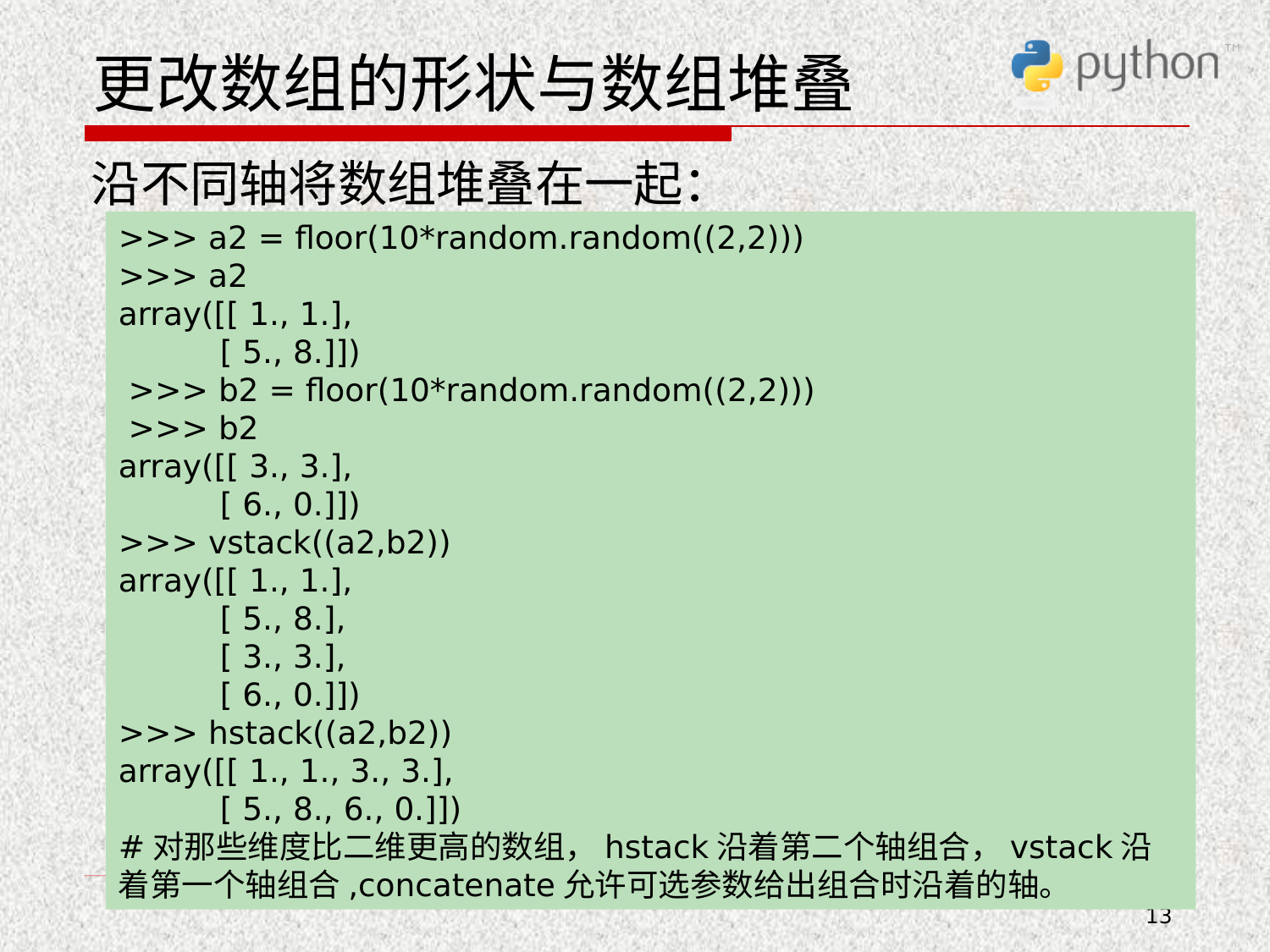

# 更改数组的形状与数组堆叠
沿不同轴将数组堆叠在一起：

>>> a2 = floor(10*random.random((2,2)))
>>> a2
array([[ 1., 1.],
          [ 5., 8.]])
 >>> b2 = floor(10*random.random((2,2)))
 >>> b2
array([[ 3., 3.],
          [ 6., 0.]])
>>> vstack((a2,b2))
array([[ 1., 1.],
          [ 5., 8.],
          [ 3., 3.],
          [ 6., 0.]])
>>> hstack((a2,b2))
array([[ 1., 1., 3., 3.],
          [ 5., 8., 6., 0.]])
#对那些维度比二维更高的数组，hstack沿着第二个轴组合，vstack沿着第一个轴组合,concatenate允许可选参数给出组合时沿着的轴。
13